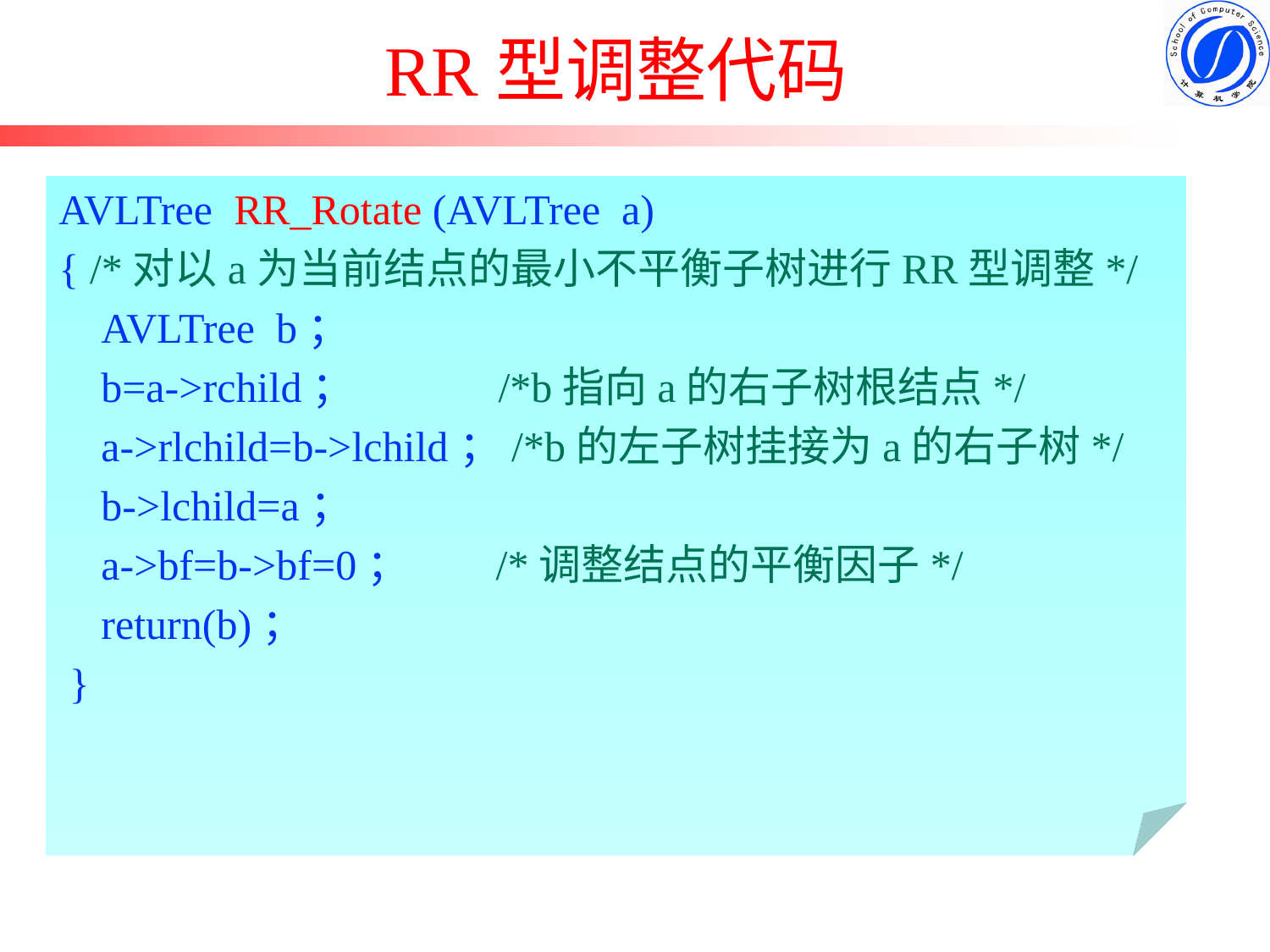

# RR型调整代码
AVLTree  RR_Rotate (AVLTree  a)
{ /*对以a为当前结点的最小不平衡子树进行RR型调整*/
    AVLTree  b；
    b=a->rchild；              /*b指向a的右子树根结点*/
    a->rlchild=b->lchild；/*b的左子树挂接为a的右子树*/
    b->lchild=a；
    a->bf=b->bf=0；        /*调整结点的平衡因子*/
    return(b)；
 }